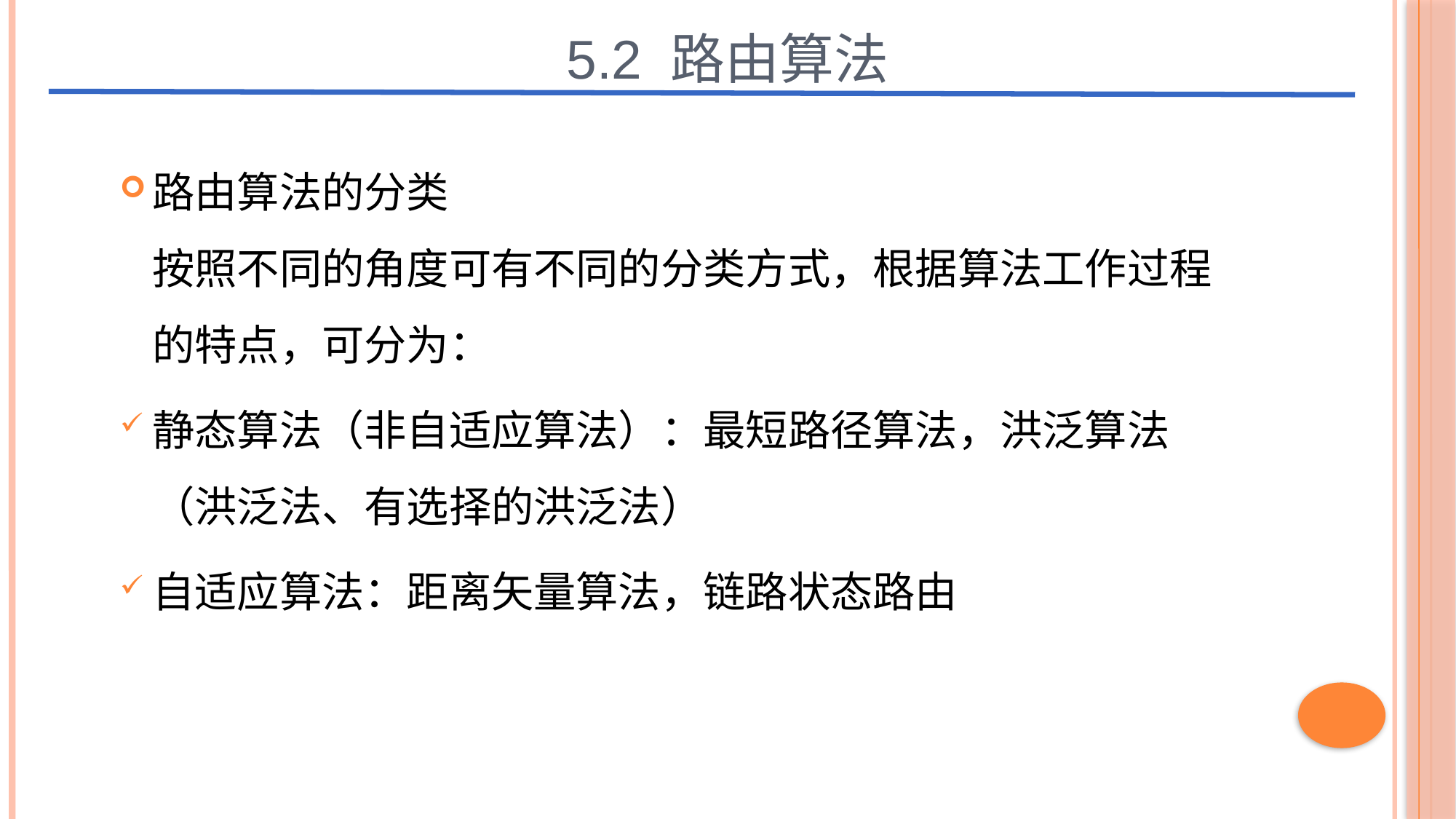

5.2 路由算法
路由算法的分类
按照不同的角度可有不同的分类方式，根据算法工作过程的特点，可分为：
静态算法（非自适应算法）：最短路径算法，洪泛算法（洪泛法、有选择的洪泛法）
自适应算法：距离矢量算法，链路状态路由